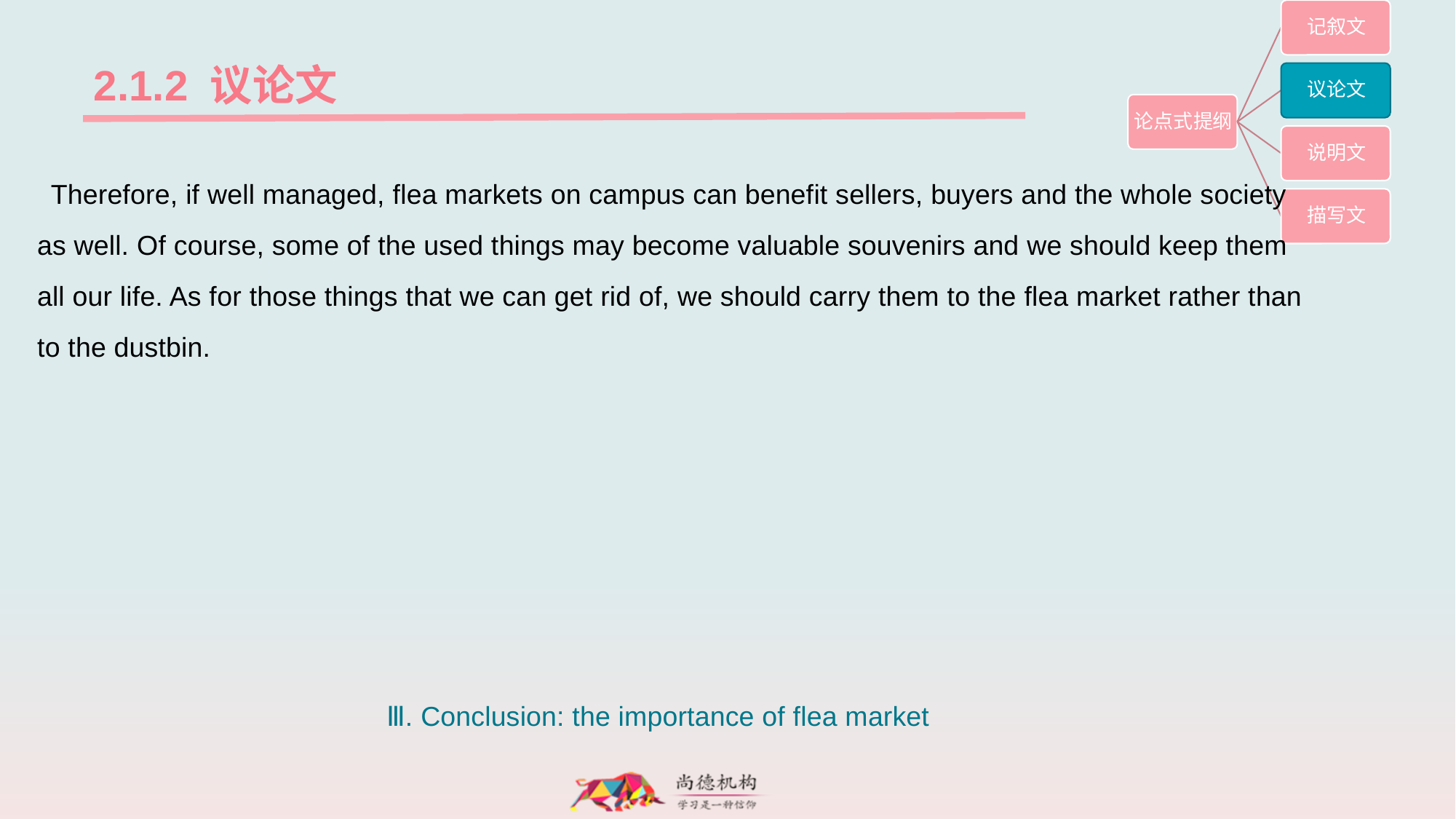

论点式提纲

记叙文

议论文

说明文

描写文
2.1.2 议论文
Therefore, if well managed, flea markets on campus can benefit sellers, buyers and the whole society as well. Of course, some of the used things may become valuable souvenirs and we should keep them all our life. As for those things that we can get rid of, we should carry them to the flea market rather than to the dustbin.
Ⅲ. Conclusion: the importance of flea market